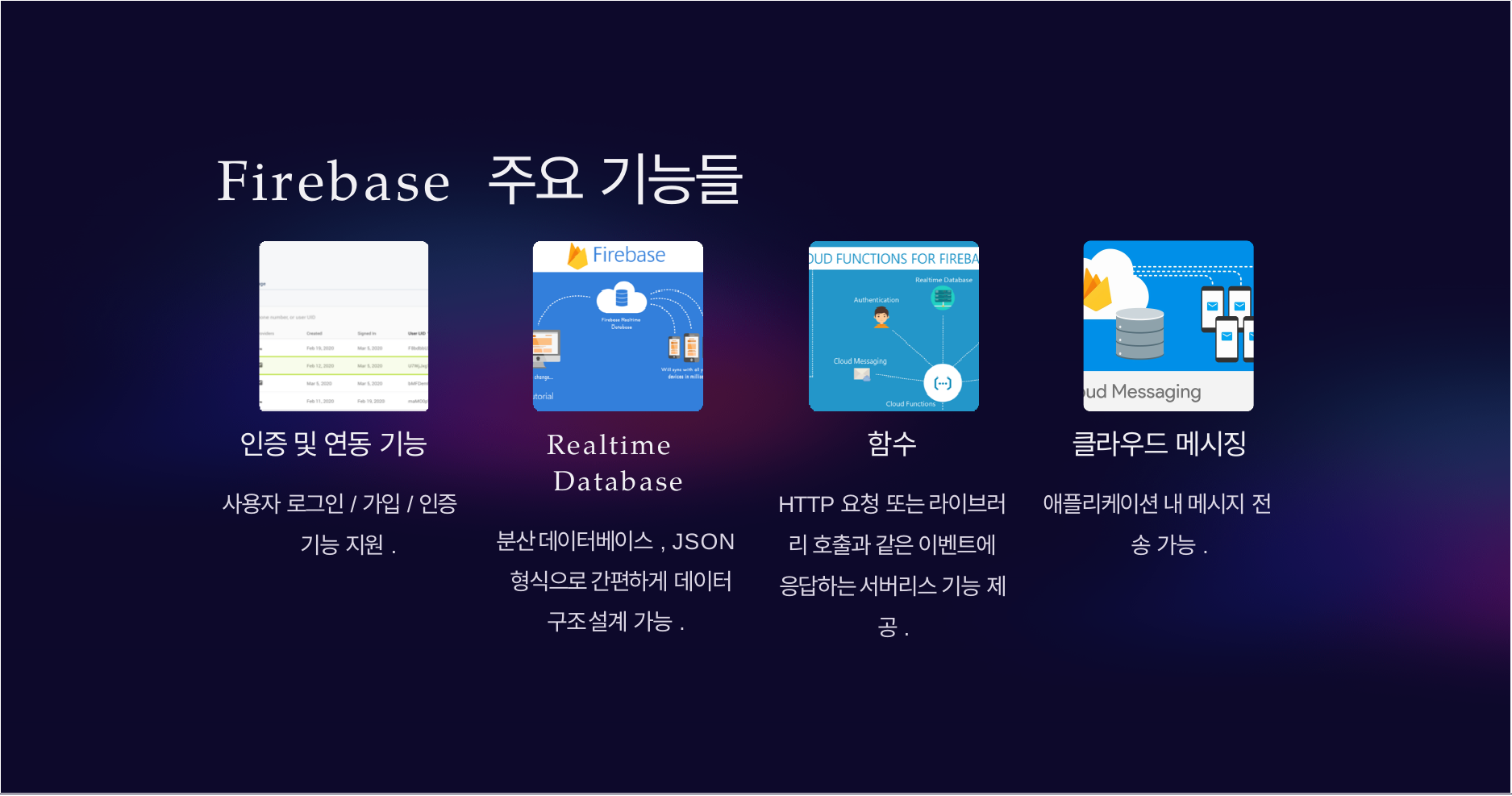

# Firebase 주요 기능들

Realtime  Database
분산 데이터베이스, JSON  형식으로 간편하게 데이터  구조 설계 가능.
인증 및 연동 기능
함수
클라우드 메시징
사용자 로그인/가입/인증  기능 지원.
HTTP요청 또는 라이브러  리 호출과 같은 이벤트에  응답하는 서버리스 기능 제  공.
애플리케이션 내 메시지 전  송 가능.